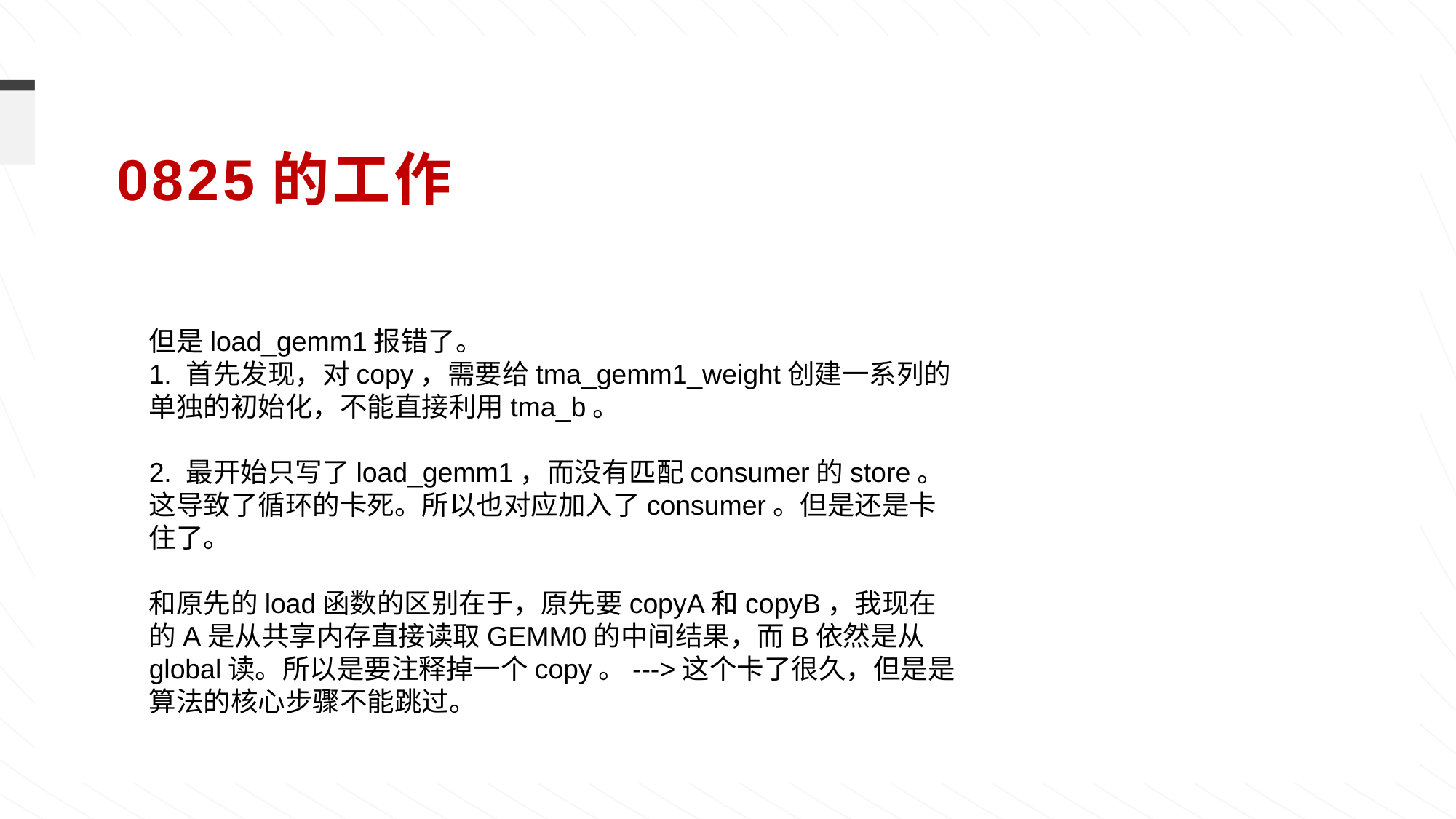

0825的工作
但是load_gemm1报错了。
1. 首先发现，对copy，需要给tma_gemm1_weight创建一系列的单独的初始化，不能直接利用tma_b。

2. 最开始只写了load_gemm1，而没有匹配consumer的store。这导致了循环的卡死。所以也对应加入了consumer。但是还是卡住了。

和原先的load函数的区别在于，原先要copyA和copyB，我现在的A是从共享内存直接读取GEMM0的中间结果，而B依然是从global读。所以是要注释掉一个copy。--->这个卡了很久，但是是算法的核心步骤不能跳过。